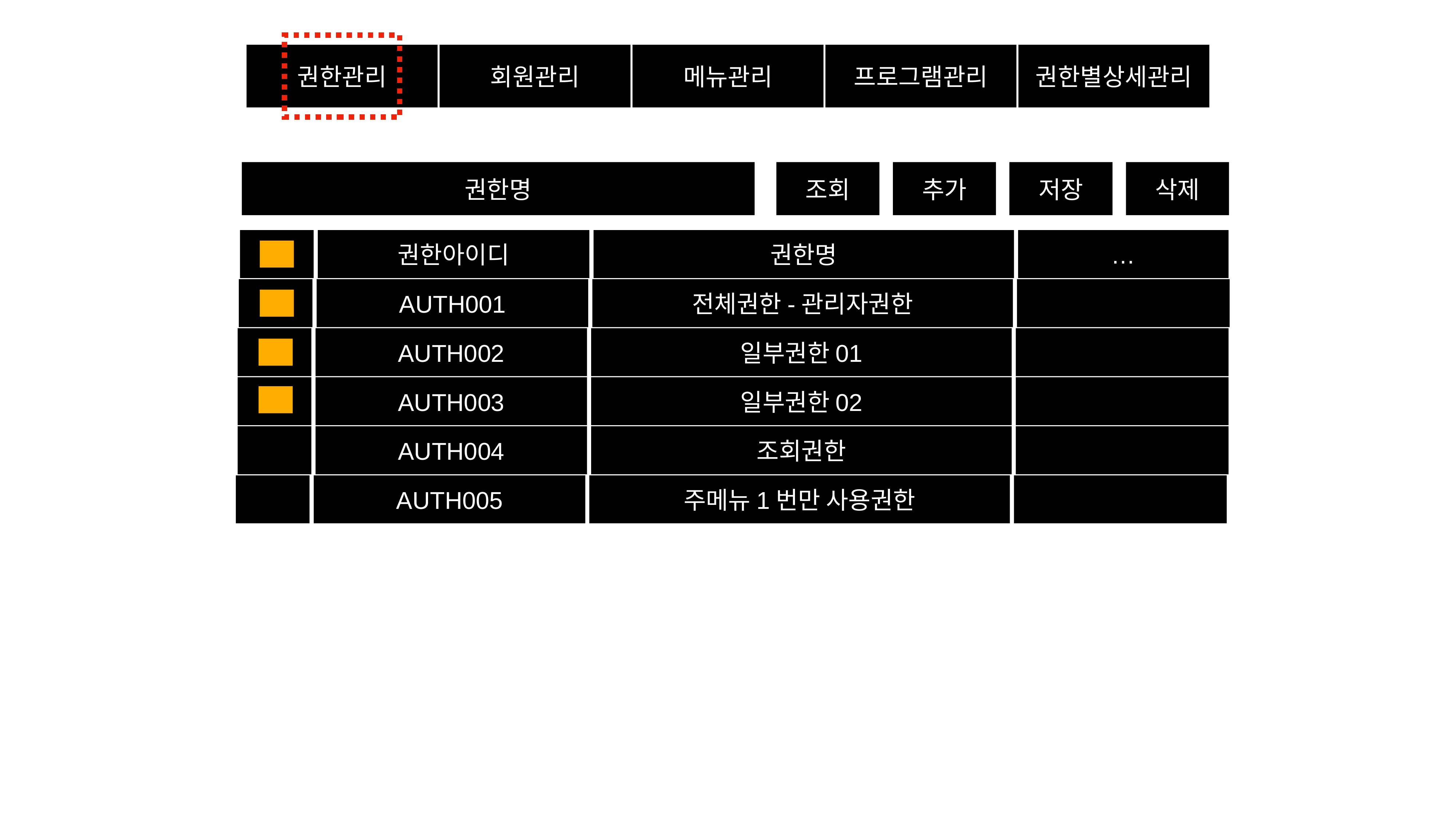

권한관리
회원관리
메뉴관리
프로그램관리
권한별상세관리
권한명
조회
추가
저장
삭제
권한아이디
권한명

…

AUTH001
전체권한-관리자권한

AUTH002
일부권한01

AUTH003
일부권한02

AUTH004
조회권한

AUTH005
주메뉴1번만 사용권한